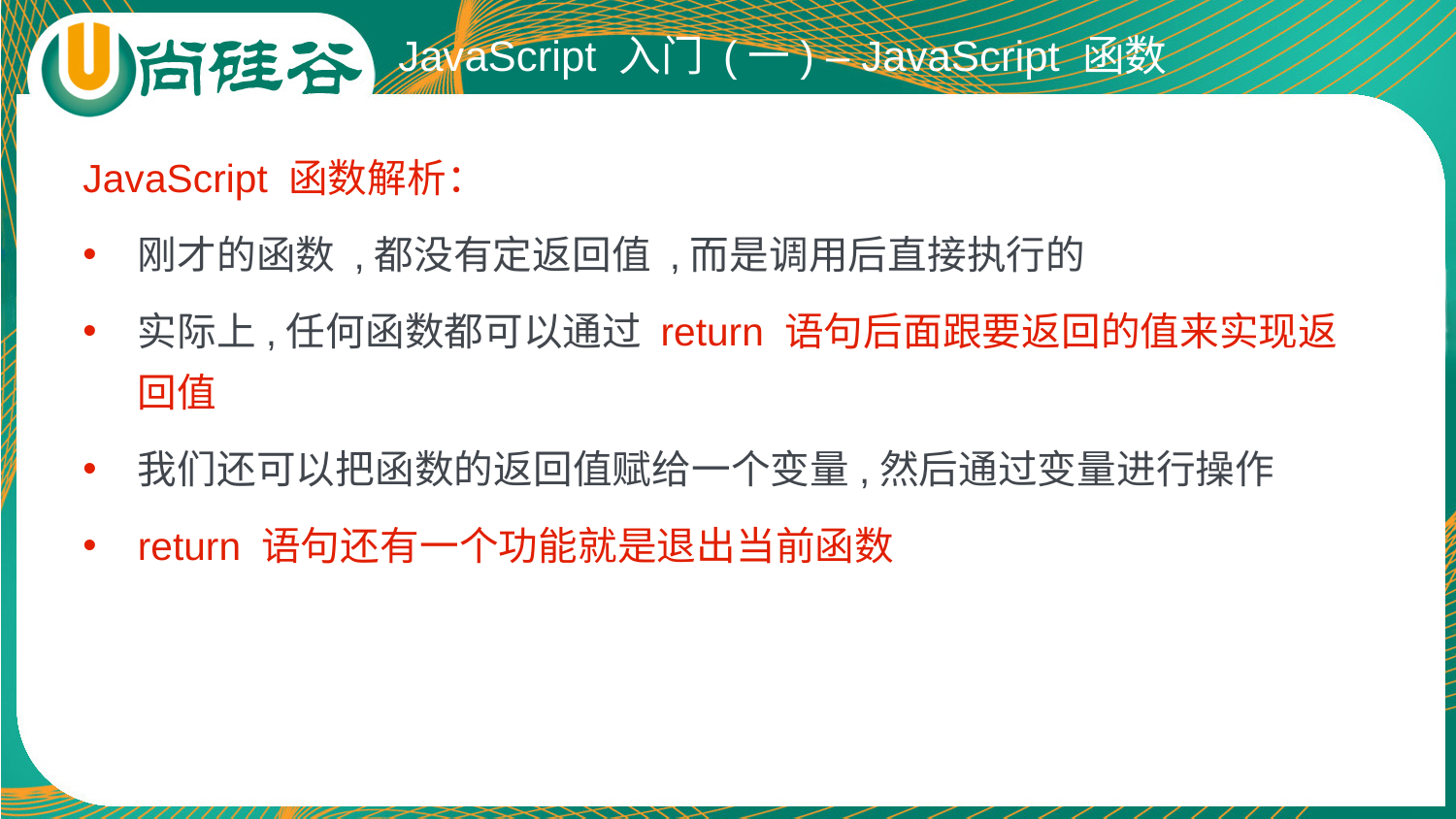

# JavaScript 入门 (一) – JavaScript 函数
JavaScript 函数解析：
刚才的函数 ,都没有定返回值 ,而是调用后直接执行的
实际上,任何函数都可以通过 return 语句后面跟要返回的值来实现返回值
我们还可以把函数的返回值赋给一个变量,然后通过变量进行操作
return 语句还有一个功能就是退出当前函数